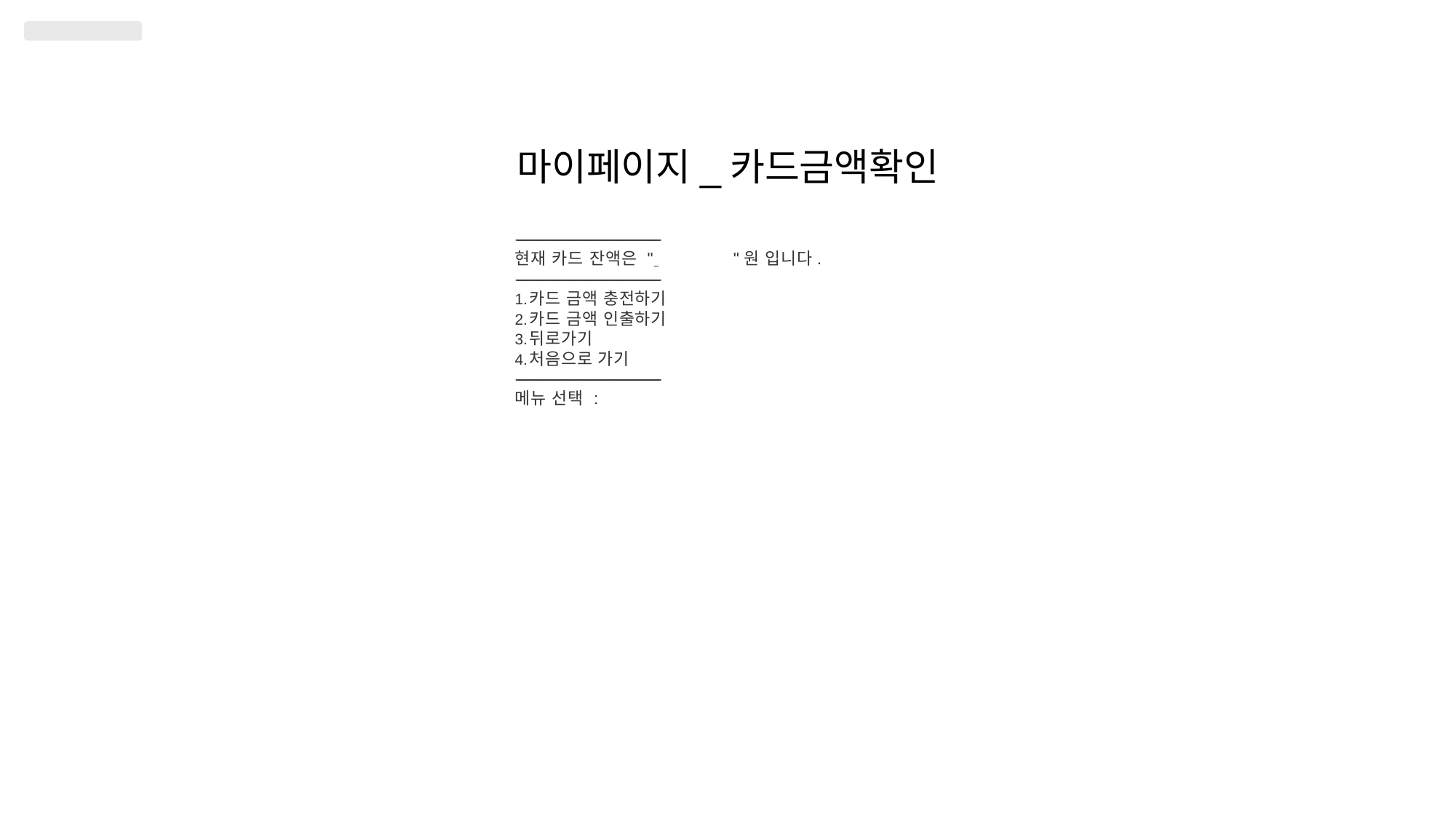

# 마이페이지_카드금액확인
---------------------------------------------------------------
현재 카드 잔액은 " 	"원 입니다.
---------------------------------------------------------------
카드 금액 충전하기
카드 금액 인출하기
뒤로가기
처음으로 가기
---------------------------------------------------------------
메뉴 선택 :